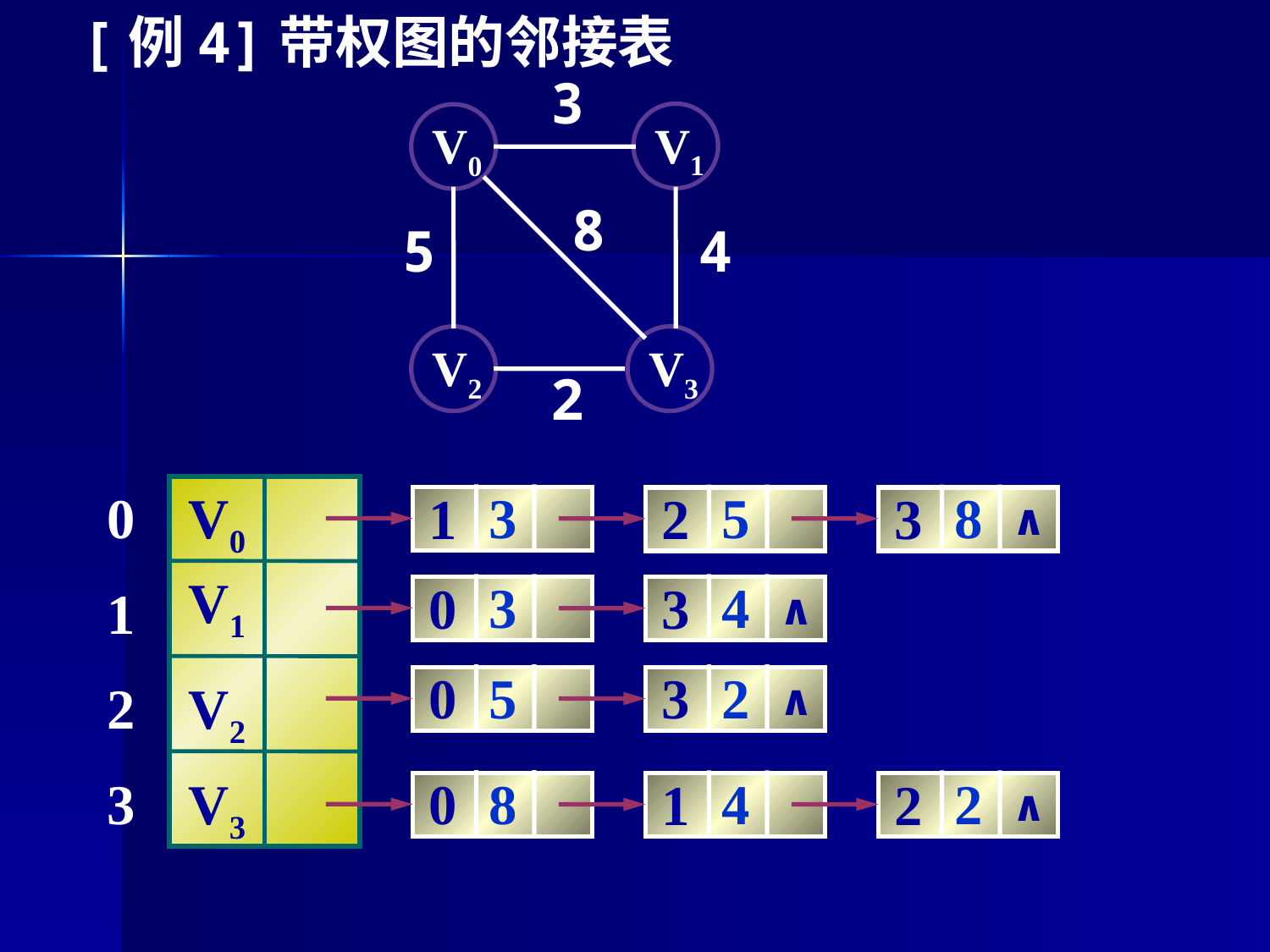

[例4]带权图的邻接表
3
8
5
4
2

V1
V0

V2
V3

3
5
8
3

∧

1
2

0

V0

V1
3
4
3

∧

0

1

5
2
3

∧

0

2
V2

3
V3
8
4
2
2

∧

0
1